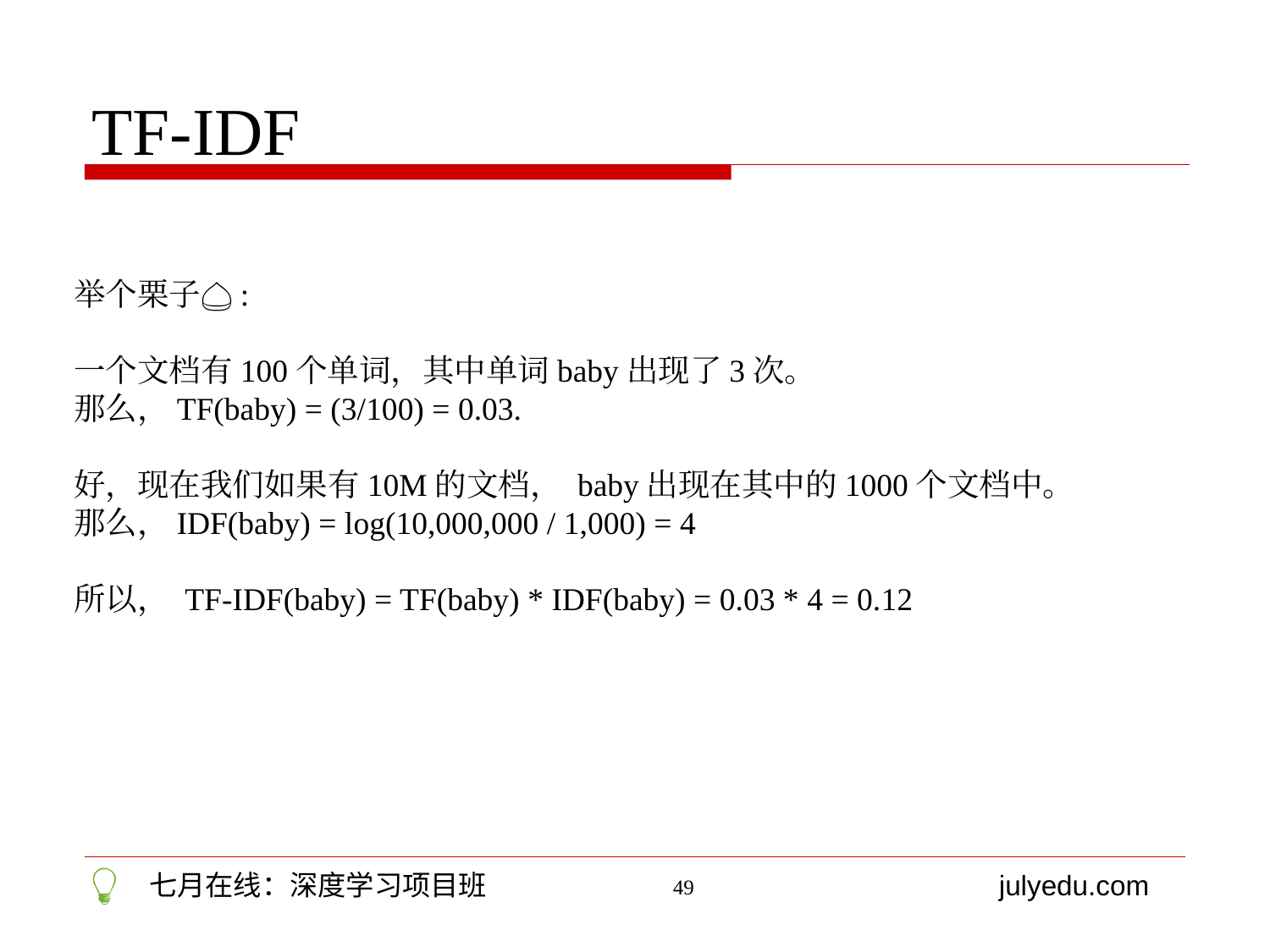

TF-IDF
举个栗子🌰:

一个文档有100个单词，其中单词baby出现了3次。
那么，TF(baby) = (3/100) = 0.03.

好，现在我们如果有10M的文档， baby出现在其中的1000个文档中。
那么，IDF(baby) = log(10,000,000 / 1,000) = 4

所以， TF-IDF(baby) = TF(baby) * IDF(baby) = 0.03 * 4 = 0.12
49